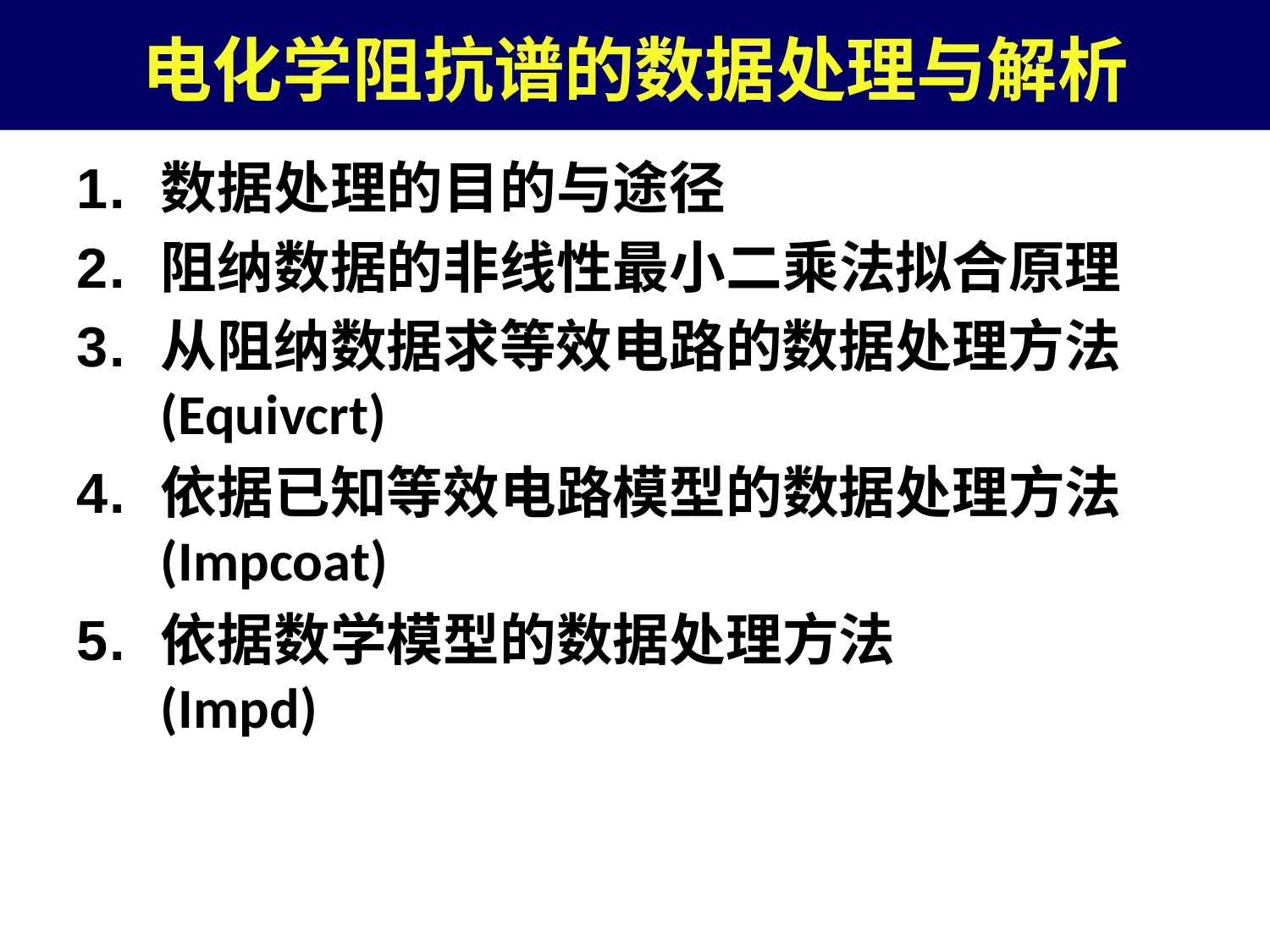

# 电化学阻抗谱的数据处理与解析
数据处理的目的与途径
阻纳数据的非线性最小二乘法拟合原理
从阻纳数据求等效电路的数据处理方法 (Equivcrt)
依据已知等效电路模型的数据处理方法 (Impcoat)
依据数学模型的数据处理方法            (Impd)